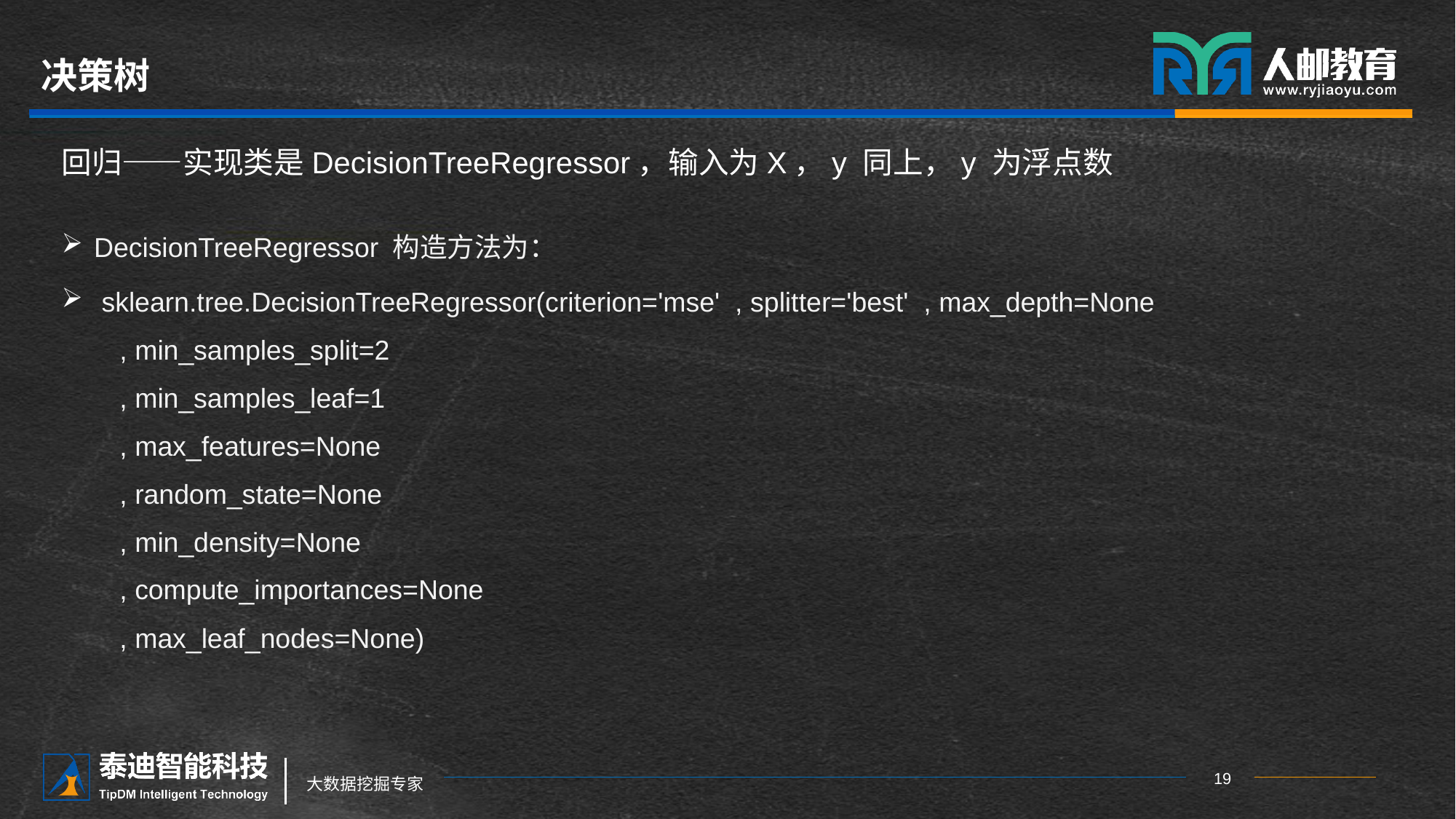

# 决策树
回归——实现类是DecisionTreeRegressor，输入为X，y 同上，y 为浮点数
DecisionTreeRegressor 构造方法为：
 sklearn.tree.DecisionTreeRegressor(criterion='mse'  , splitter='best'  , max_depth=None
 , min_samples_split=2
 , min_samples_leaf=1
 , max_features=None
 , random_state=None
 , min_density=None
 , compute_importances=None
 , max_leaf_nodes=None)